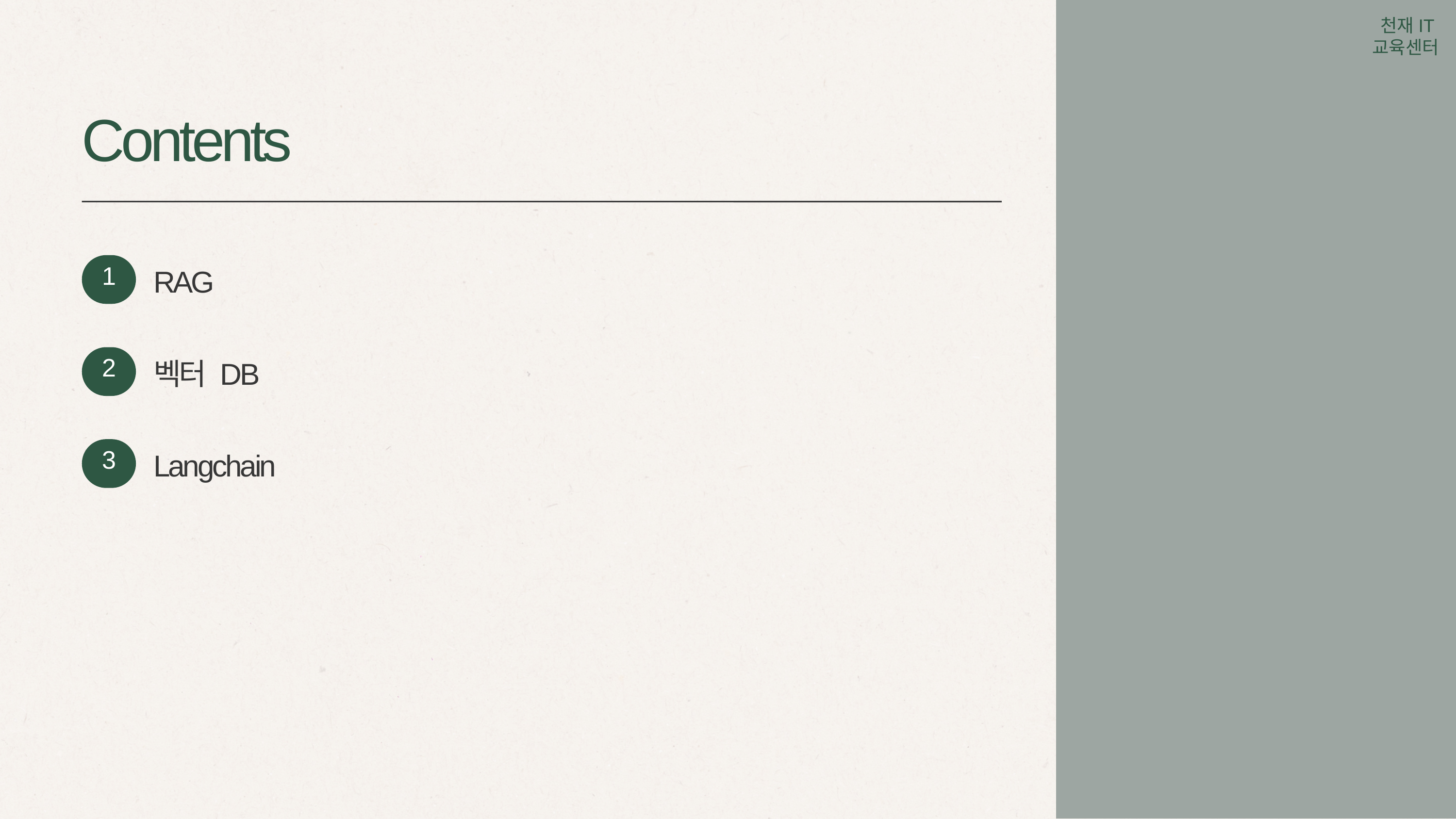

Contents

1
RAG

2
벡터 DB

3
Langchain